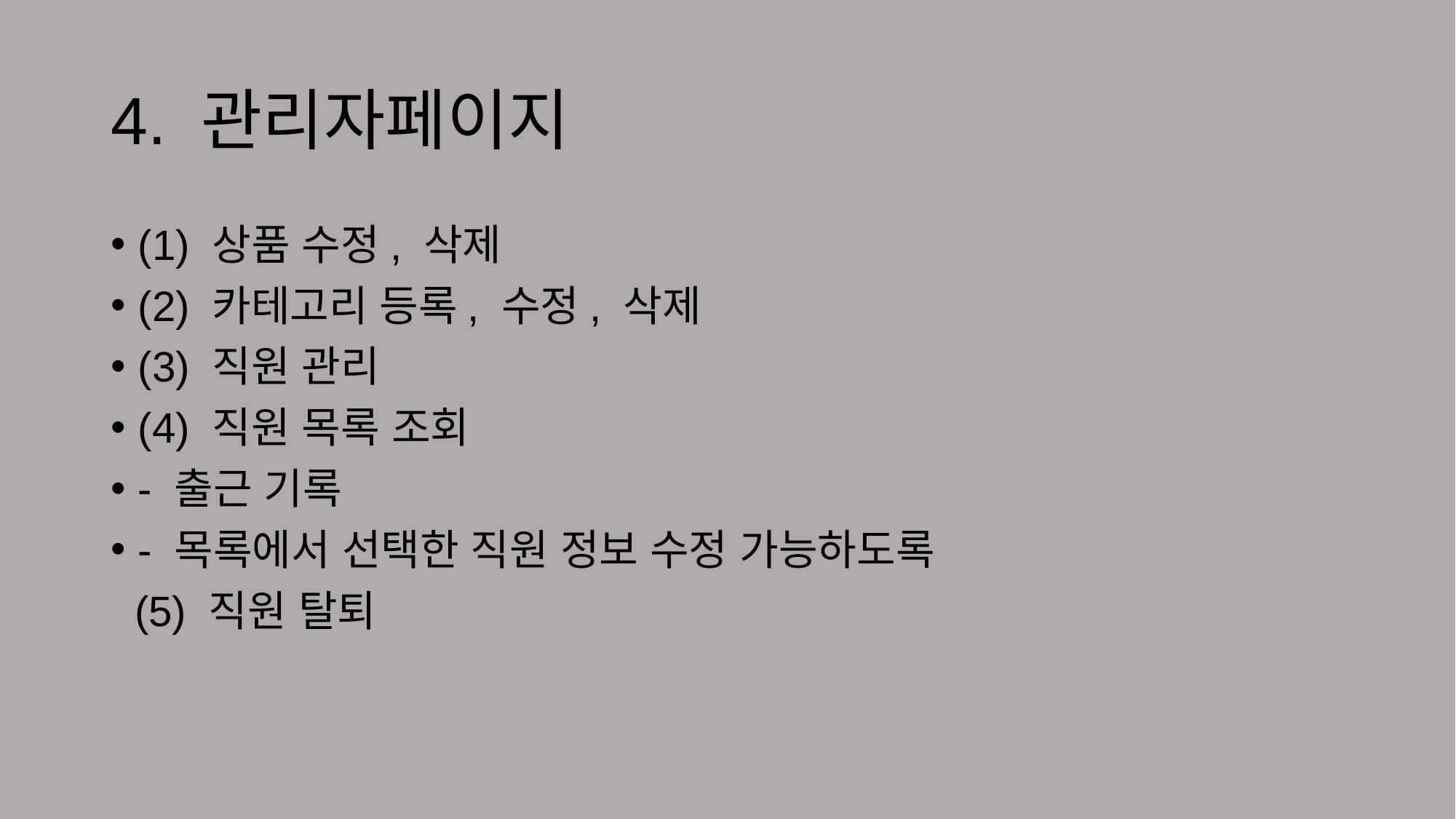

# 4. 관리자페이지
(1) 상품 수정, 삭제
(2) 카테고리 등록, 수정, 삭제
(3) 직원 관리
(4) 직원 목록 조회
- 출근 기록
- 목록에서 선택한 직원 정보 수정 가능하도록
  (5) 직원 탈퇴